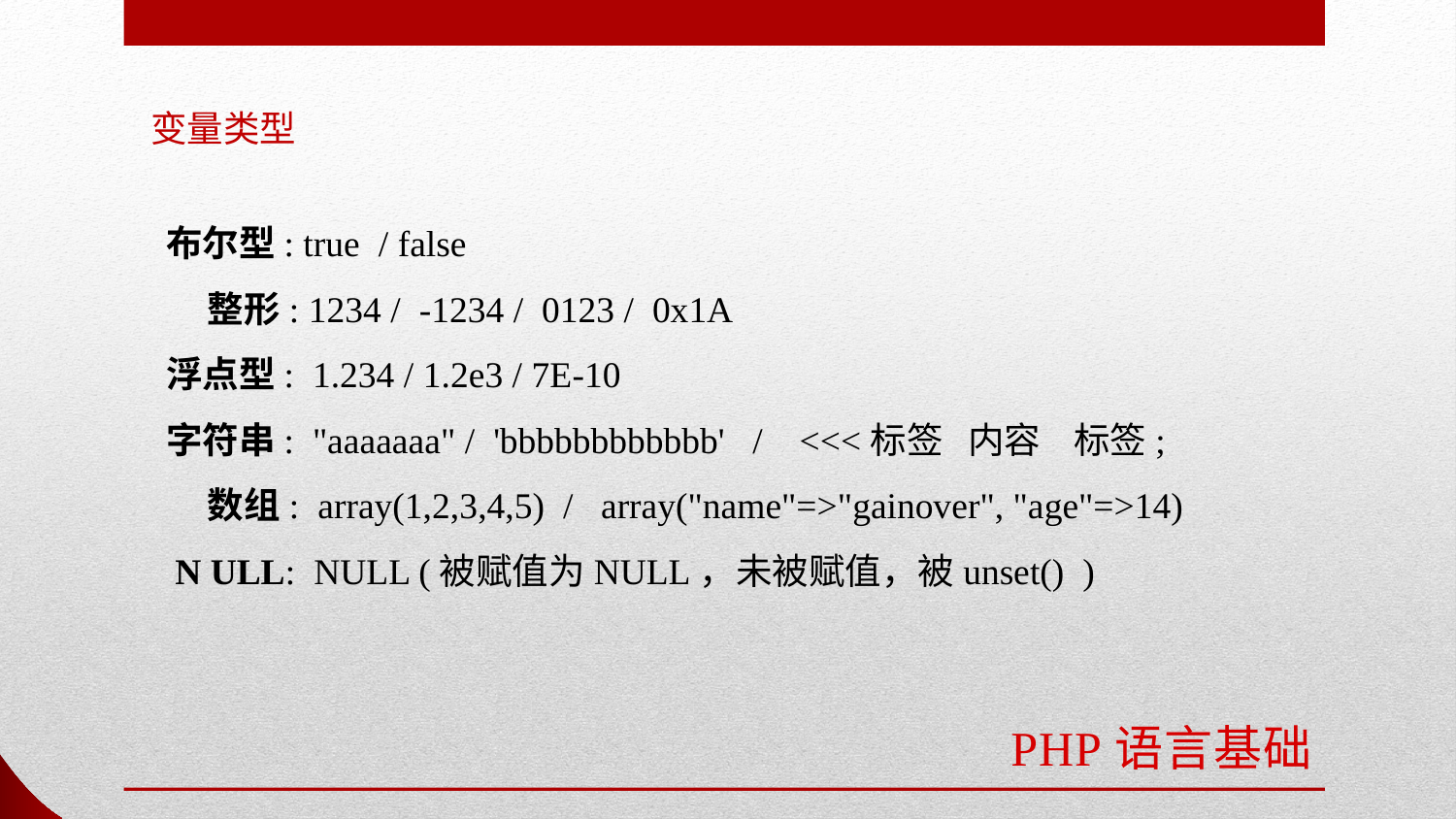

变量类型
布尔型: true  / false
    整形: 1234 /  -1234 /  0123 /  0x1A
浮点型:  1.234 / 1.2e3 / 7E-10
字符串:  "aaaaaaa" /  'bbbbbbbbbbbb'   /    <<<标签   内容    标签;
    数组:  array(1,2,3,4,5)  /   array("name"=>"gainover", "age"=>14)
 N ULL:  NULL (被赋值为NULL，未被赋值，被unset()  )
# PHP语言基础